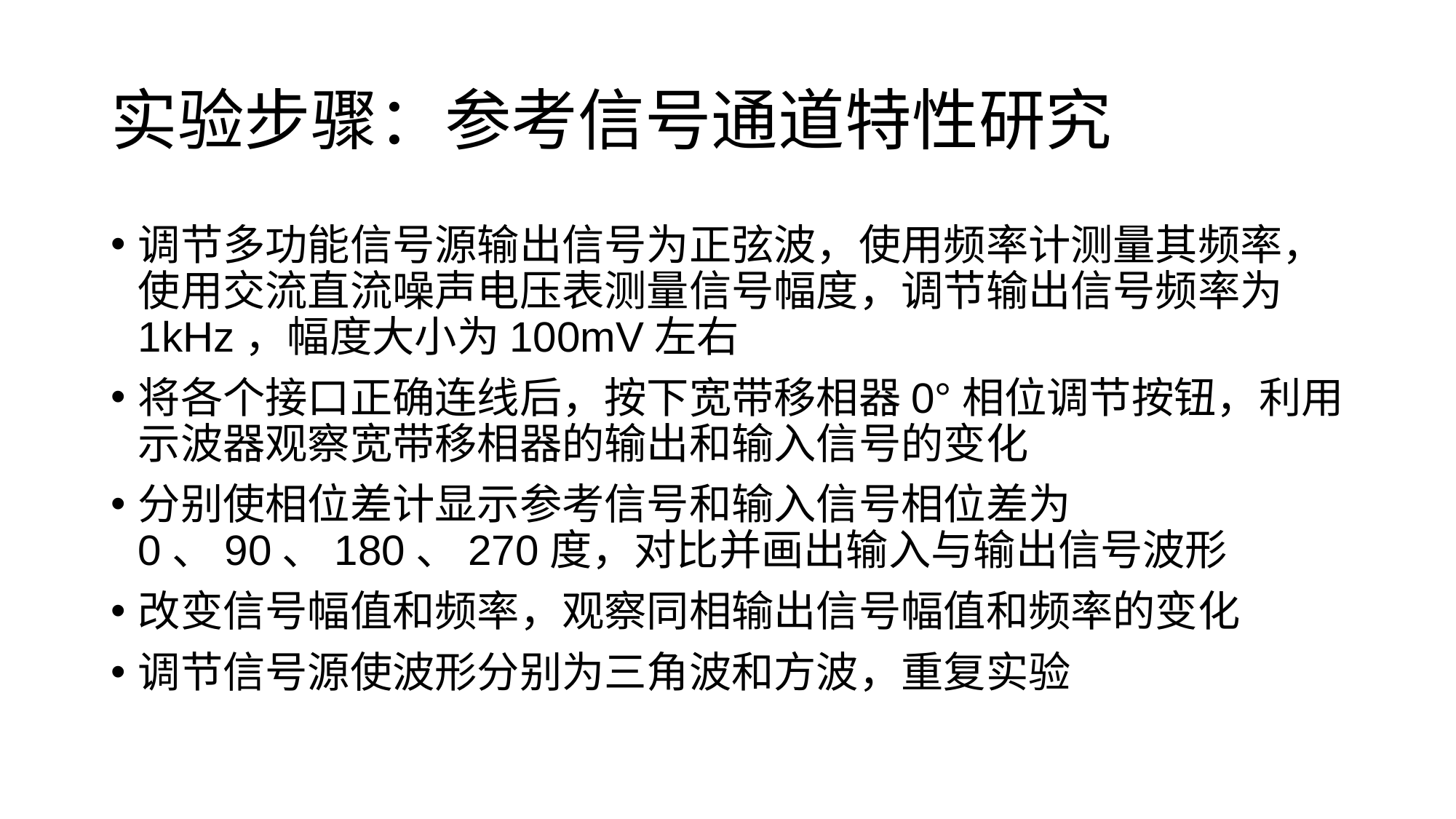

# 实验步骤：参考信号通道特性研究
调节多功能信号源输出信号为正弦波，使用频率计测量其频率，使用交流直流噪声电压表测量信号幅度，调节输出信号频率为1kHz，幅度大小为100mV左右
将各个接口正确连线后，按下宽带移相器0°相位调节按钮，利用示波器观察宽带移相器的输出和输入信号的变化
分别使相位差计显示参考信号和输入信号相位差为0、90、180、270度，对比并画出输入与输出信号波形
改变信号幅值和频率，观察同相输出信号幅值和频率的变化
调节信号源使波形分别为三角波和方波，重复实验